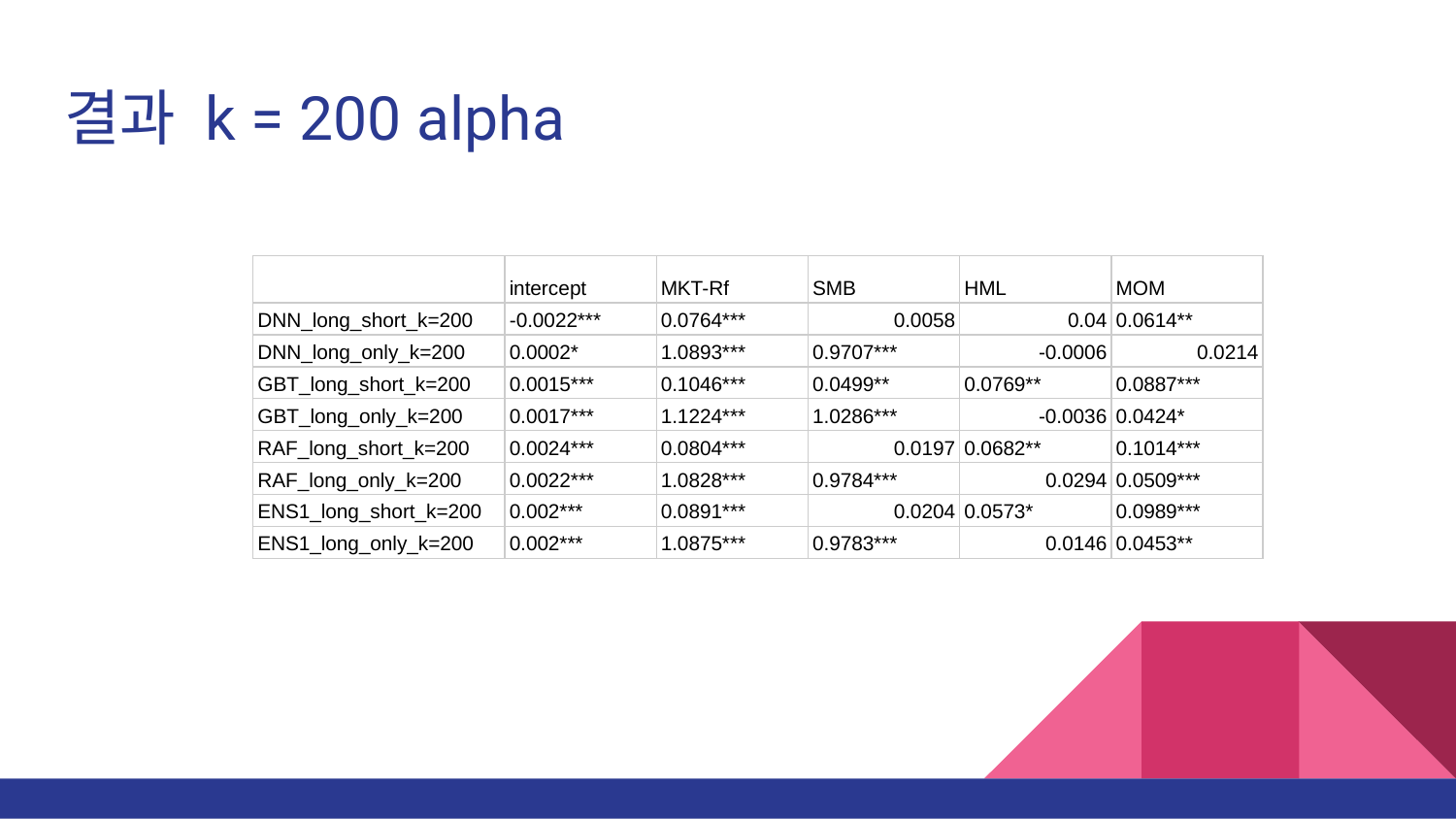

# 결과 k = 200 alpha
|  | intercept | MKT-Rf | SMB | HML | MOM |
| --- | --- | --- | --- | --- | --- |
| DNN\_long\_short\_k=200 | -0.0022\*\*\* | 0.0764\*\*\* | 0.0058 | 0.04 | 0.0614\*\* |
| DNN\_long\_only\_k=200 | 0.0002\* | 1.0893\*\*\* | 0.9707\*\*\* | -0.0006 | 0.0214 |
| GBT\_long\_short\_k=200 | 0.0015\*\*\* | 0.1046\*\*\* | 0.0499\*\* | 0.0769\*\* | 0.0887\*\*\* |
| GBT\_long\_only\_k=200 | 0.0017\*\*\* | 1.1224\*\*\* | 1.0286\*\*\* | -0.0036 | 0.0424\* |
| RAF\_long\_short\_k=200 | 0.0024\*\*\* | 0.0804\*\*\* | 0.0197 | 0.0682\*\* | 0.1014\*\*\* |
| RAF\_long\_only\_k=200 | 0.0022\*\*\* | 1.0828\*\*\* | 0.9784\*\*\* | 0.0294 | 0.0509\*\*\* |
| ENS1\_long\_short\_k=200 | 0.002\*\*\* | 0.0891\*\*\* | 0.0204 | 0.0573\* | 0.0989\*\*\* |
| ENS1\_long\_only\_k=200 | 0.002\*\*\* | 1.0875\*\*\* | 0.9783\*\*\* | 0.0146 | 0.0453\*\* |